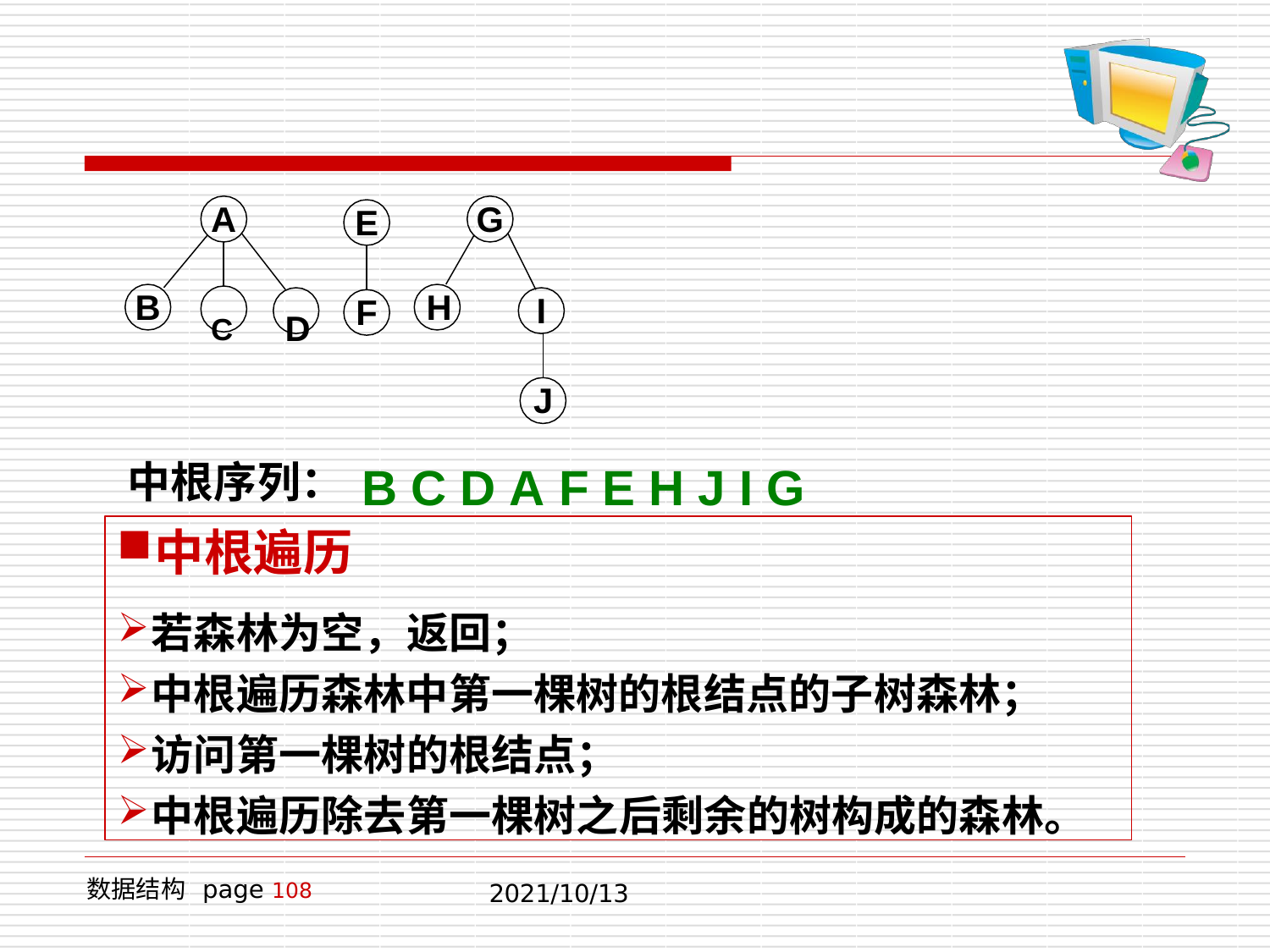

A
G

E

B	H

C	D
I

F

J
中根序列：B C D A F E H J I G

中根遍历
若森林为空，返回；
中根遍历森林中第一棵树的根结点的子树森林；
访问第一棵树的根结点；
中根遍历除去第一棵树之后剩余的树构成的森林。

数据结构 page 108
2021/10/13